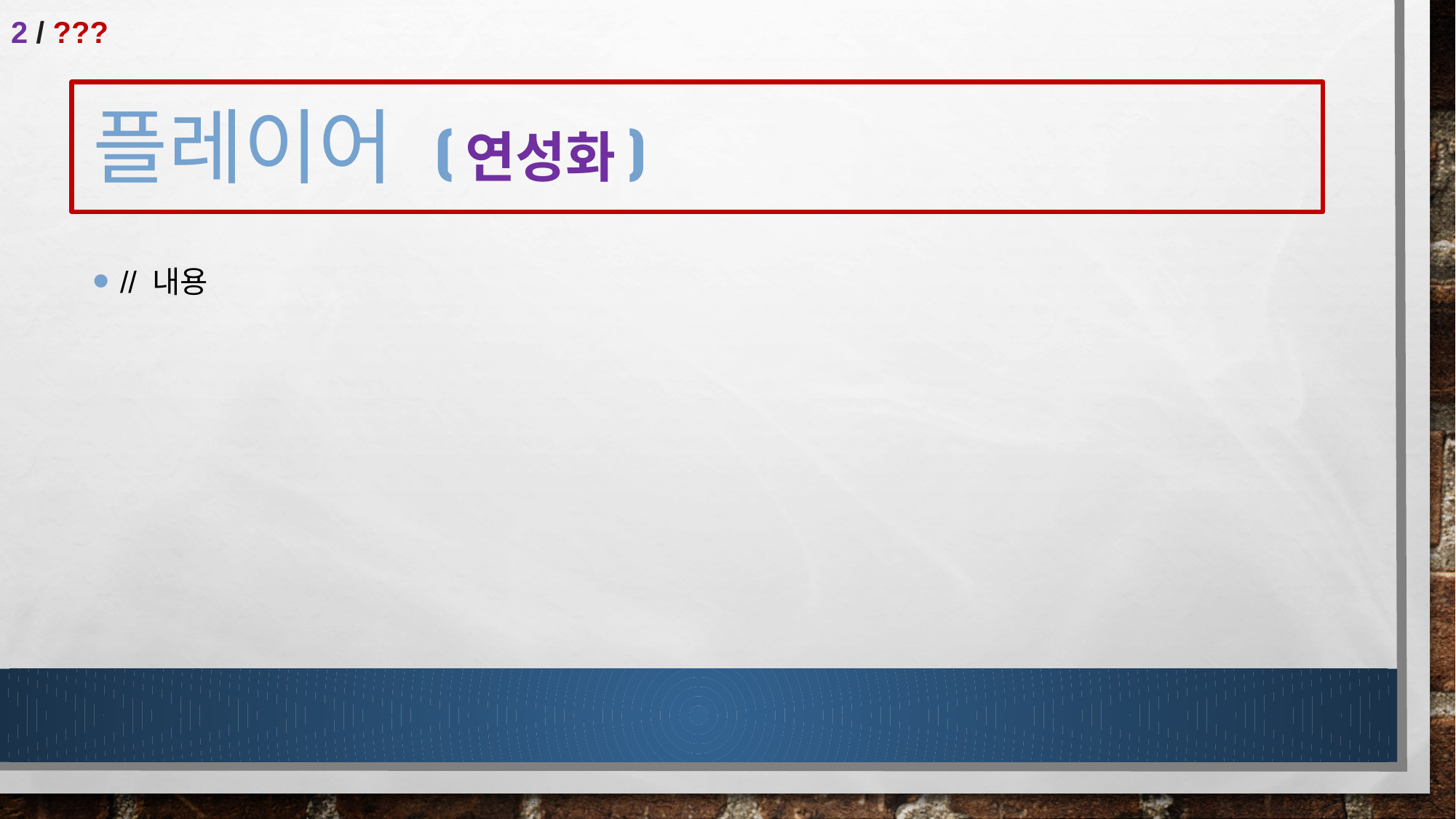

2 / ???

# 플레이어 (연성화)
// 내용